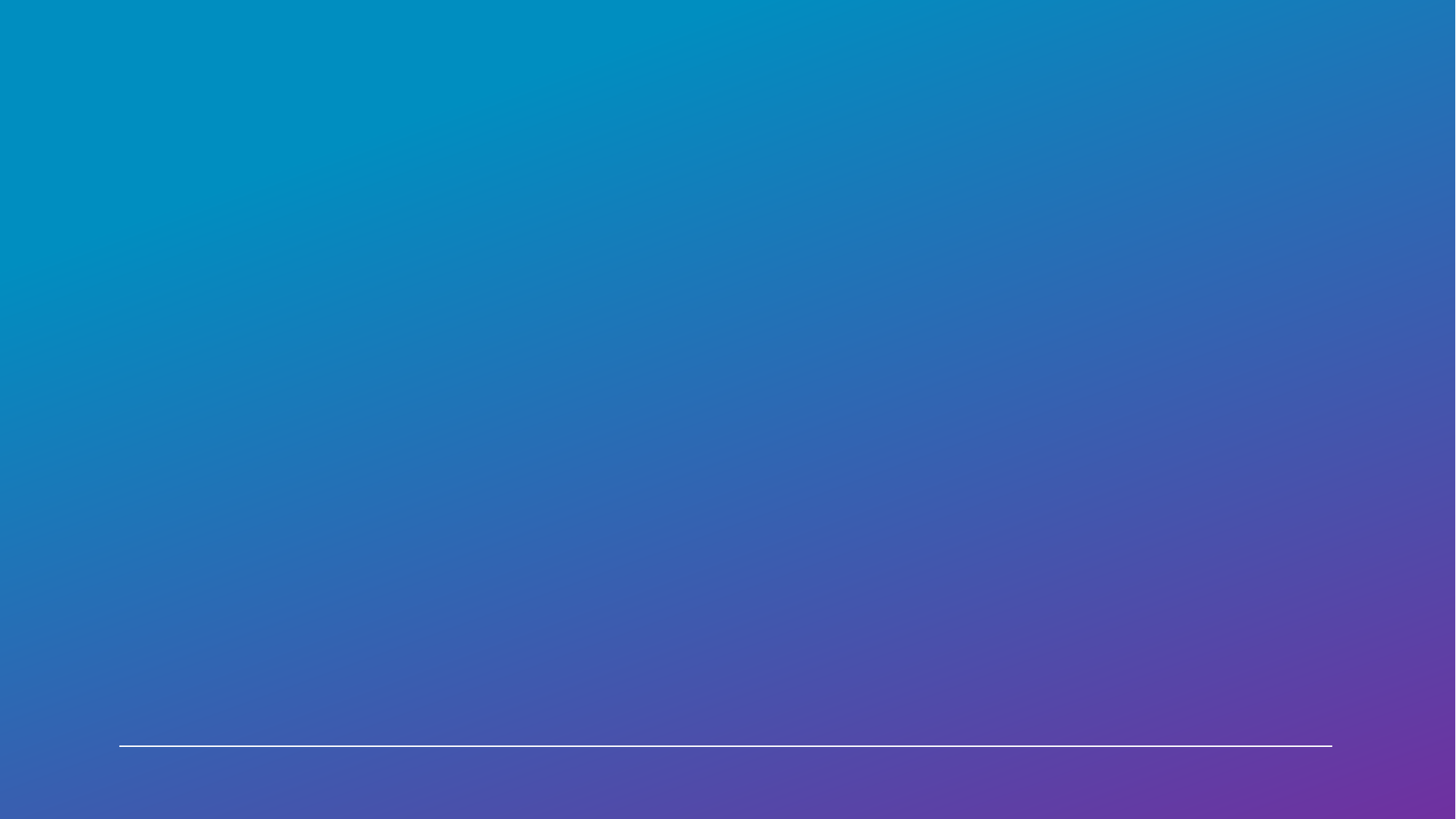

01.
블록체인이란?
블록체인에 대해 알아봄으로써
인터넷 광고에 블록체인을
적용하는 것의 이해를 돕는다.